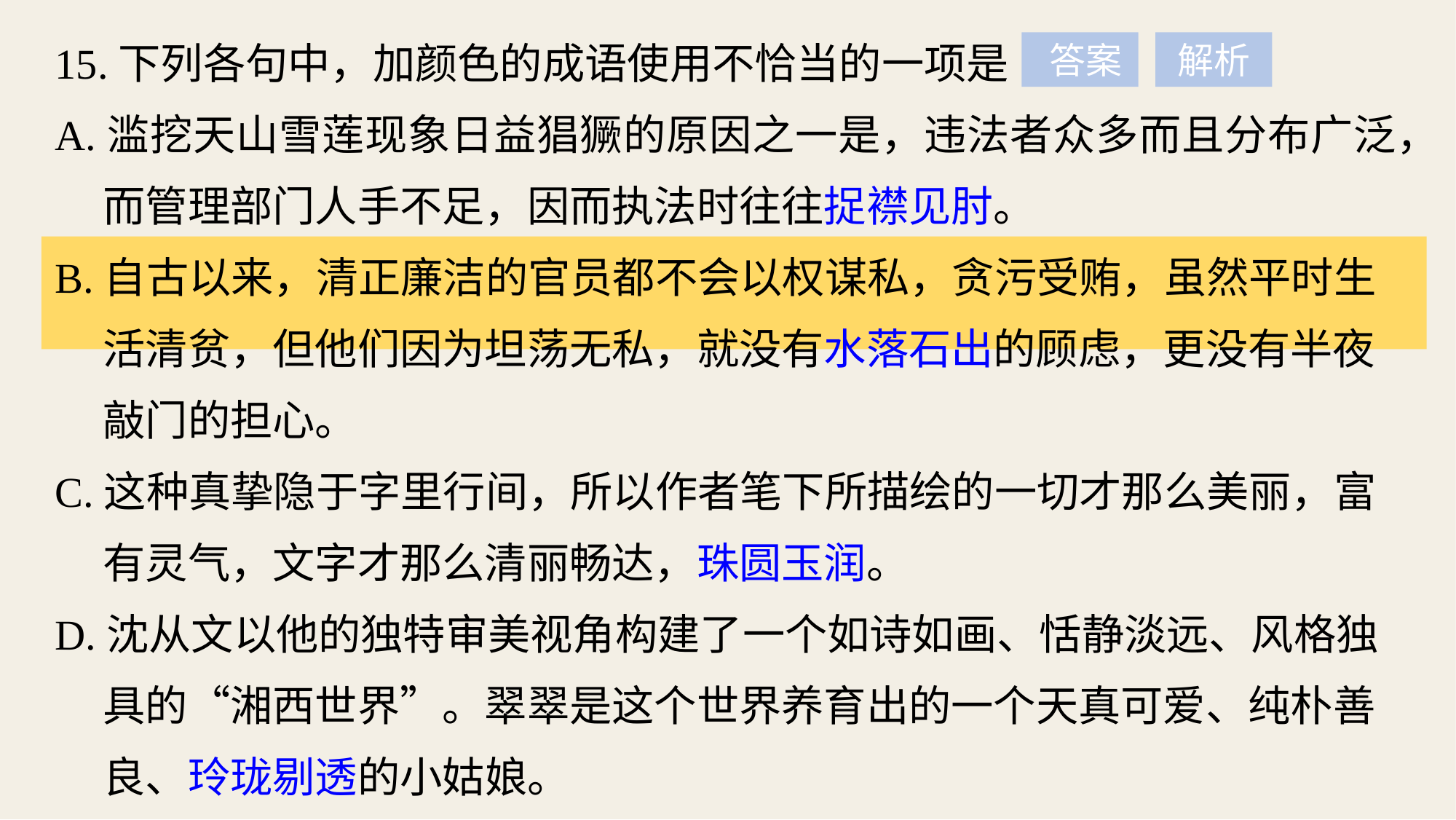

15.下列各句中，加颜色的成语使用不恰当的一项是
A.滥挖天山雪莲现象日益猖獗的原因之一是，违法者众多而且分布广泛，
    而管理部门人手不足，因而执法时往往捉襟见肘。
B.自古以来，清正廉洁的官员都不会以权谋私，贪污受贿，虽然平时生
    活清贫，但他们因为坦荡无私，就没有水落石出的顾虑，更没有半夜
    敲门的担心。
C.这种真挚隐于字里行间，所以作者笔下所描绘的一切才那么美丽，富
    有灵气，文字才那么清丽畅达，珠圆玉润。
D.沈从文以他的独特审美视角构建了一个如诗如画、恬静淡远、风格独
    具的“湘西世界”。翠翠是这个世界养育出的一个天真可爱、纯朴善
    良、玲珑剔透的小姑娘。
 答案
解析